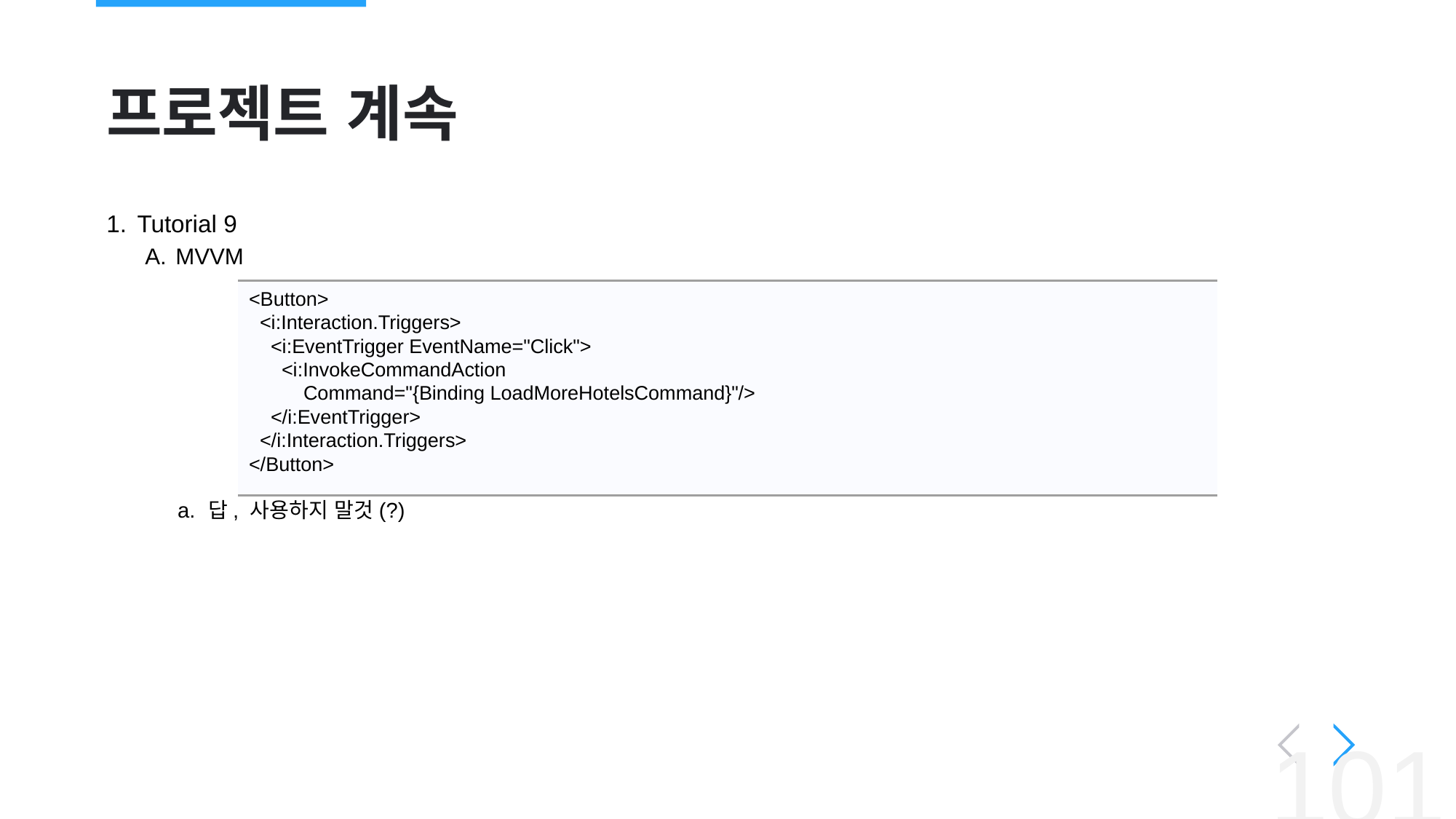

# 프로젝트 계속
Tutorial 9
MVVM

답, 사용하지 말것(?)
<Button>
  <i:Interaction.Triggers>
    <i:EventTrigger EventName="Click">
      <i:InvokeCommandAction
          Command="{Binding LoadMoreHotelsCommand}"/>
    </i:EventTrigger>
  </i:Interaction.Triggers>
</Button>
101